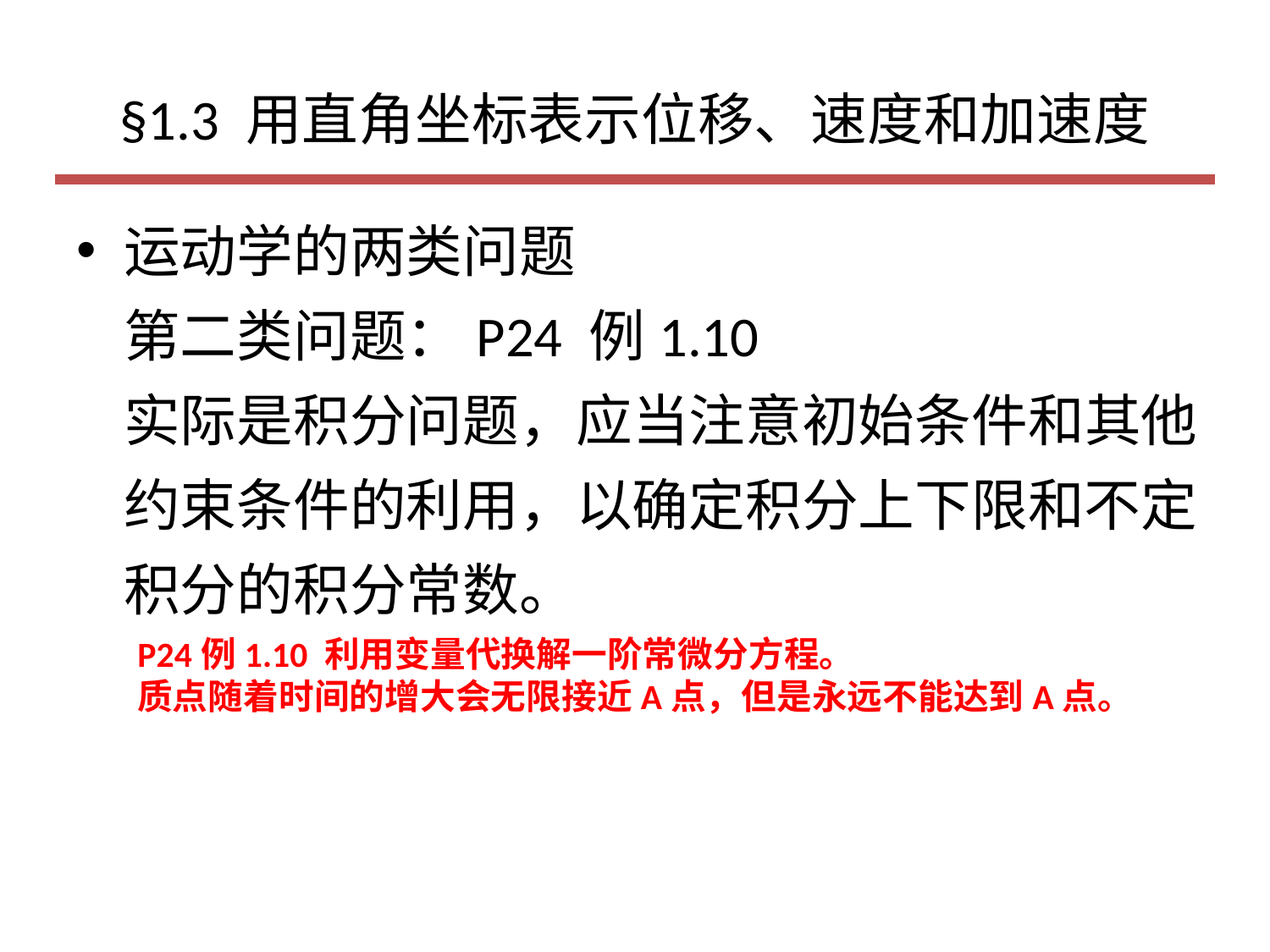

# §1.3 用直角坐标表示位移、速度和加速度
运动学的两类问题
第二类问题：P24 例1.10
实际是积分问题，应当注意初始条件和其他约束条件的利用，以确定积分上下限和不定积分的积分常数。
P24例1.10 利用变量代换解一阶常微分方程。
质点随着时间的增大会无限接近A点，但是永远不能达到A点。